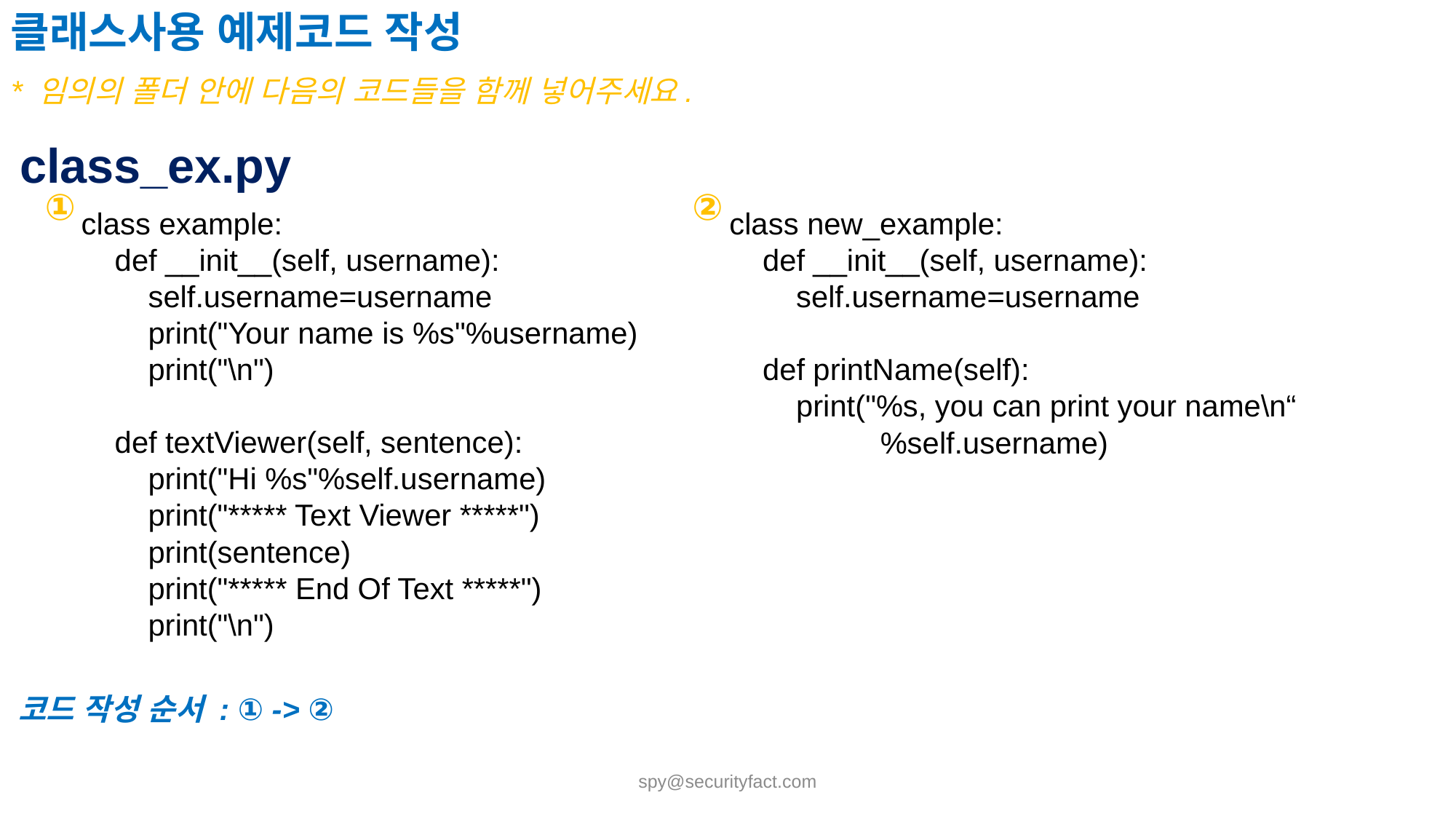

클래스사용 예제코드 작성
* 임의의 폴더 안에 다음의 코드들을 함께 넣어주세요.
class_ex.py
①
②
class example:
    def __init__(self, username):
        self.username=username
        print("Your name is %s"%username)
        print("\n")

    def textViewer(self, sentence):
        print("Hi %s"%self.username)
        print("***** Text Viewer *****")
        print(sentence)
        print("***** End Of Text *****")
        print("\n")
class new_example:
    def __init__(self, username):
        self.username=username

    def printName(self):
        print("%s, you can print your name\n“
	     %self.username)
코드 작성 순서 : ① -> ②
spy@securityfact.com